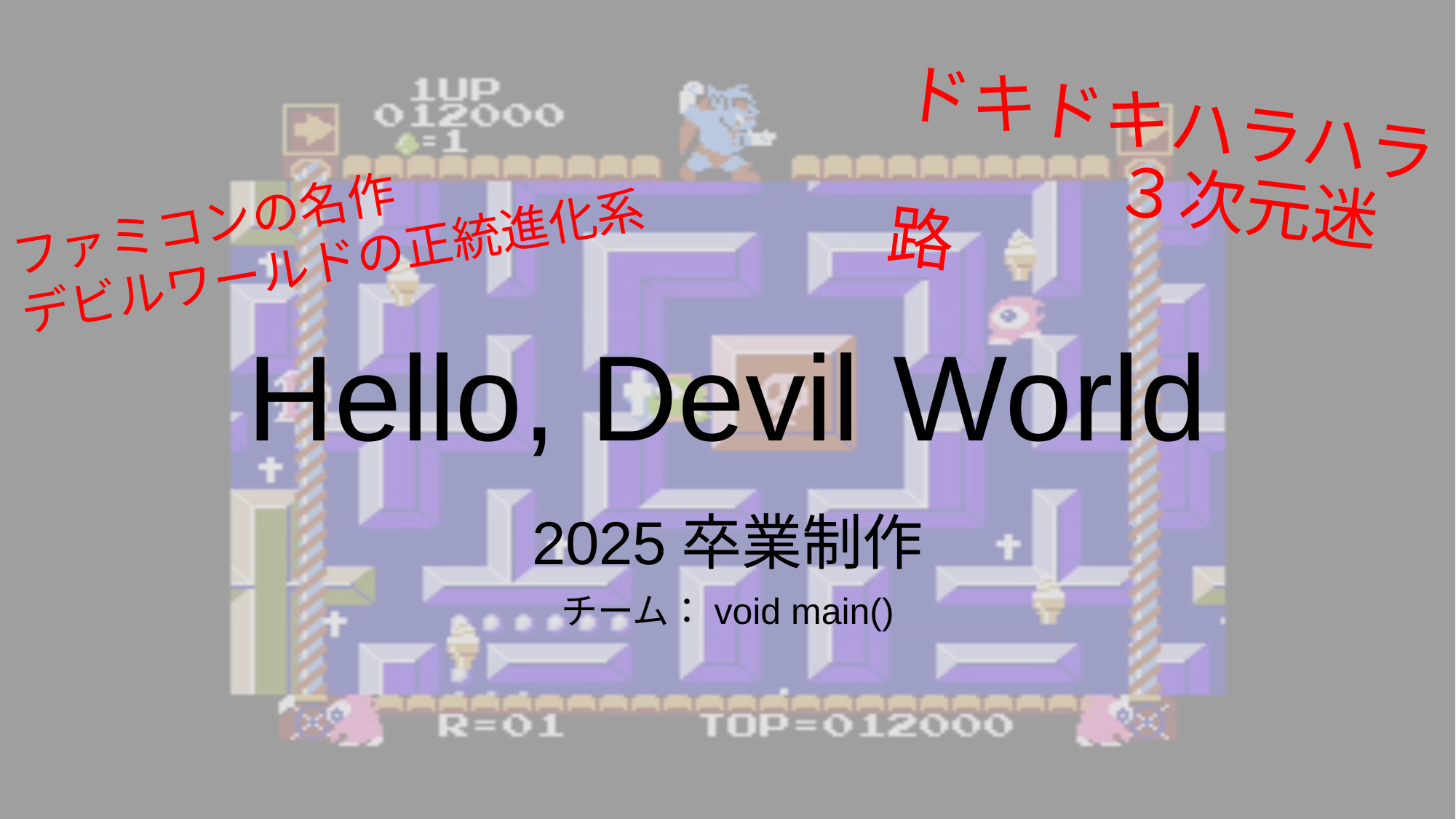

ドキドキハラハラ
		３次元迷路
ファミコンの名作
デビルワールドの正統進化系
# Hello, Devil World
2025卒業制作
チーム：void main()